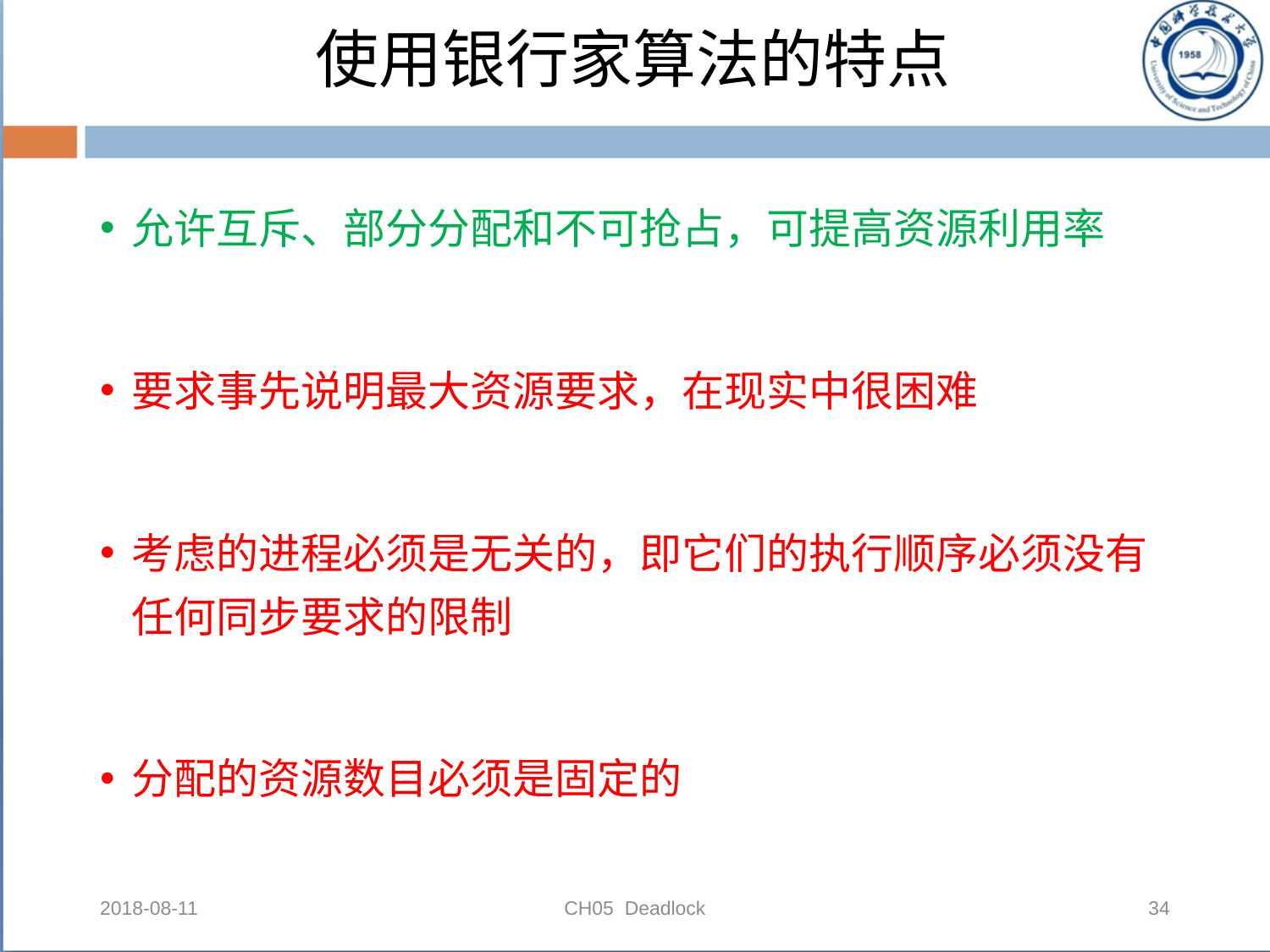

# 使用银行家算法的特点
允许互斥、部分分配和不可抢占，可提高资源利用率

要求事先说明最大资源要求，在现实中很困难

考虑的进程必须是无关的，即它们的执行顺序必须没有任何同步要求的限制

分配的资源数目必须是固定的
2018-08-11
CH05  Deadlock
34